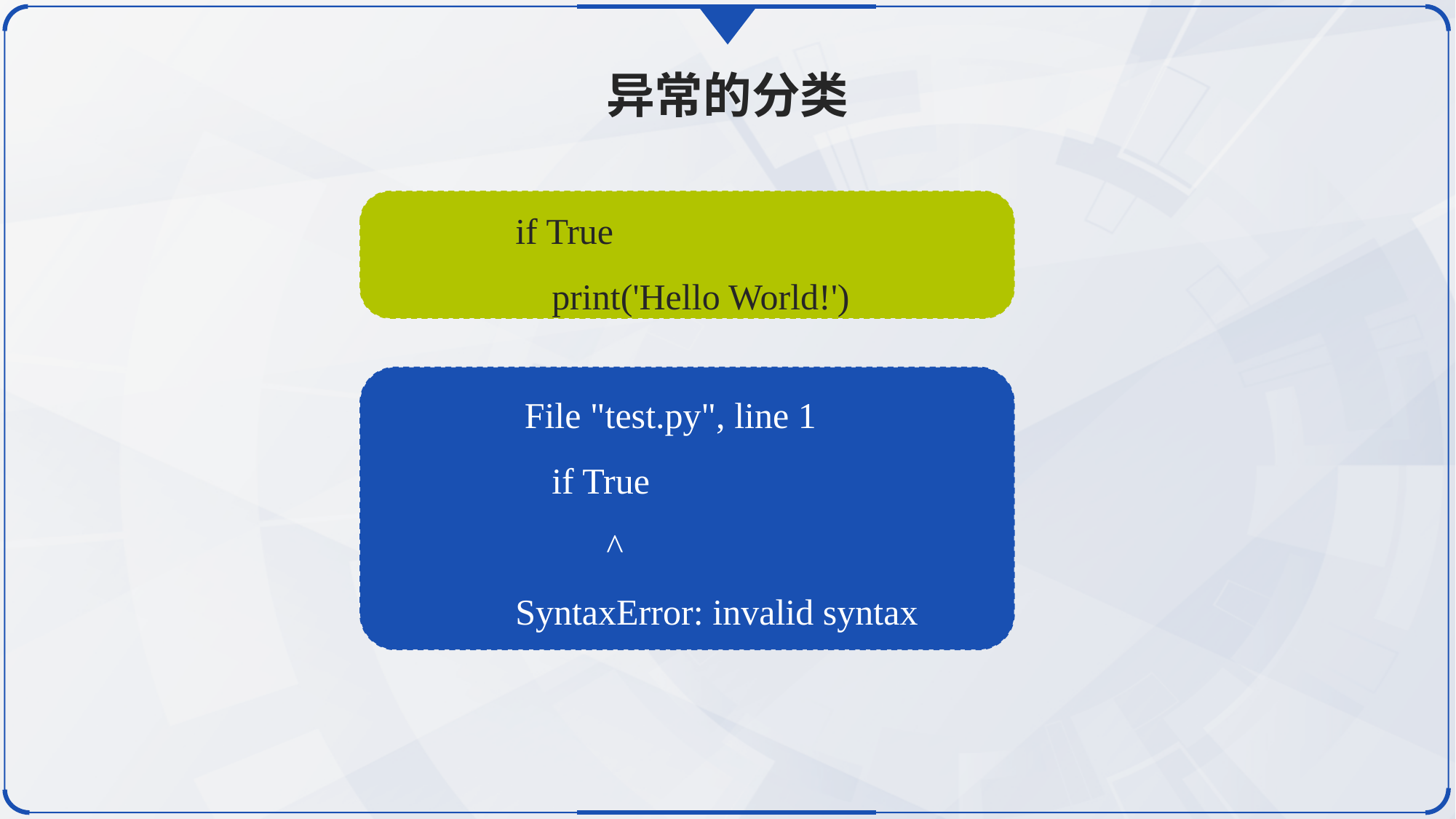

异常的分类
if True
    print('Hello World!')

 File "test.py", line 1
    if True
          ^
SyntaxError: invalid syntax